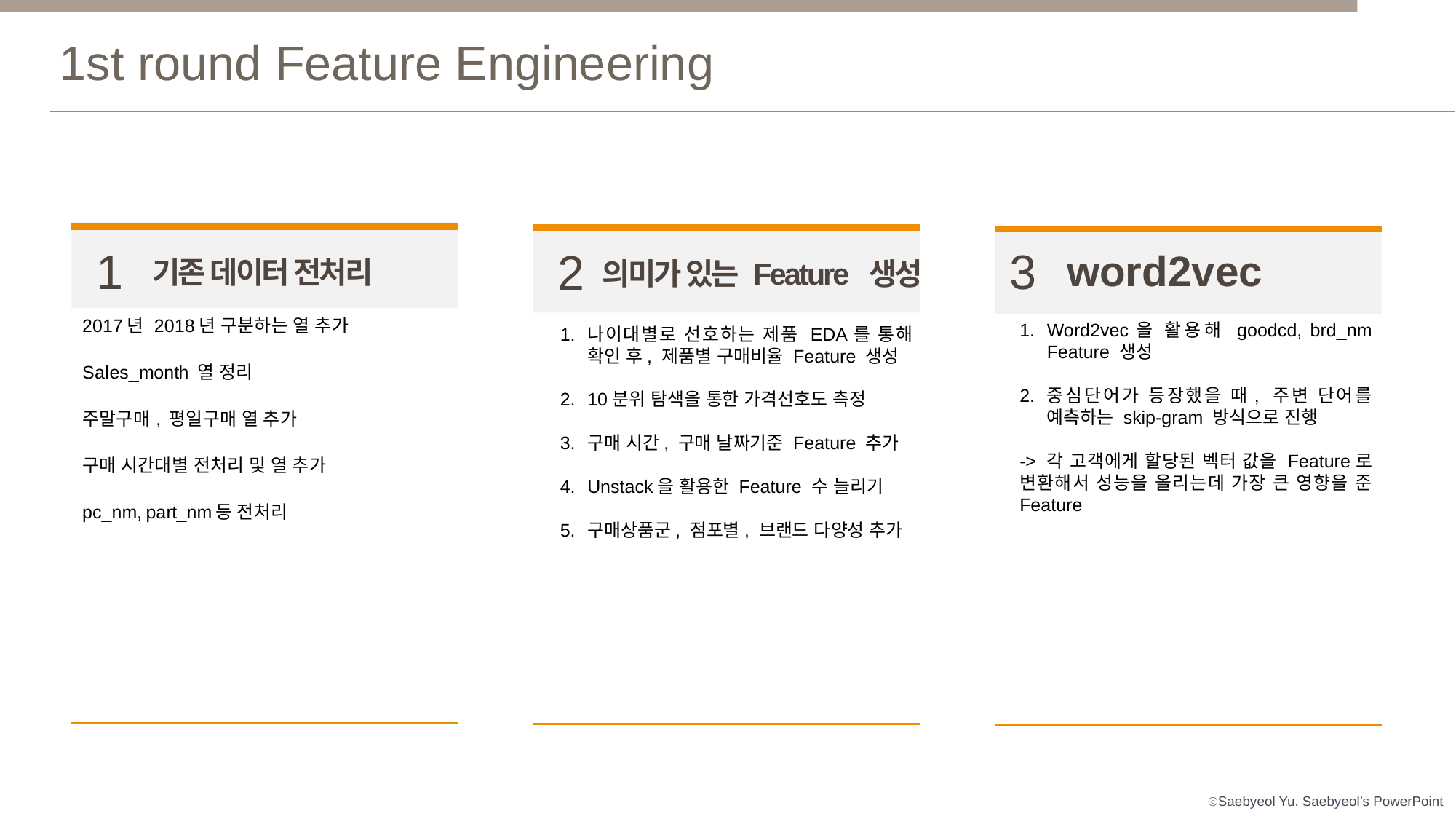

1st round Feature Engineering

1
3
2
    word2vec
기존 데이터 전처리
의미가 있는 Feature  생성

### Chart

| Category |
|---|
Word2vec을 활용해 goodcd, brd_nm Feature 생성

중심단어가 등장했을 때, 주변 단어를 예측하는 skip-gram 방식으로 진행

-> 각 고객에게 할당된 벡터 값을 Feature로 변환해서 성능을 올리는데 가장 큰 영향을 준 Feature

나이대별로 선호하는 제품 EDA를 통해 확인 후, 제품별 구매비율 Feature 생성

10분위 탐색을 통한 가격선호도 측정

구매 시간, 구매 날짜기준 Feature 추가

Unstack을 활용한 Feature 수 늘리기

구매상품군, 점포별, 브랜드 다양성 추가